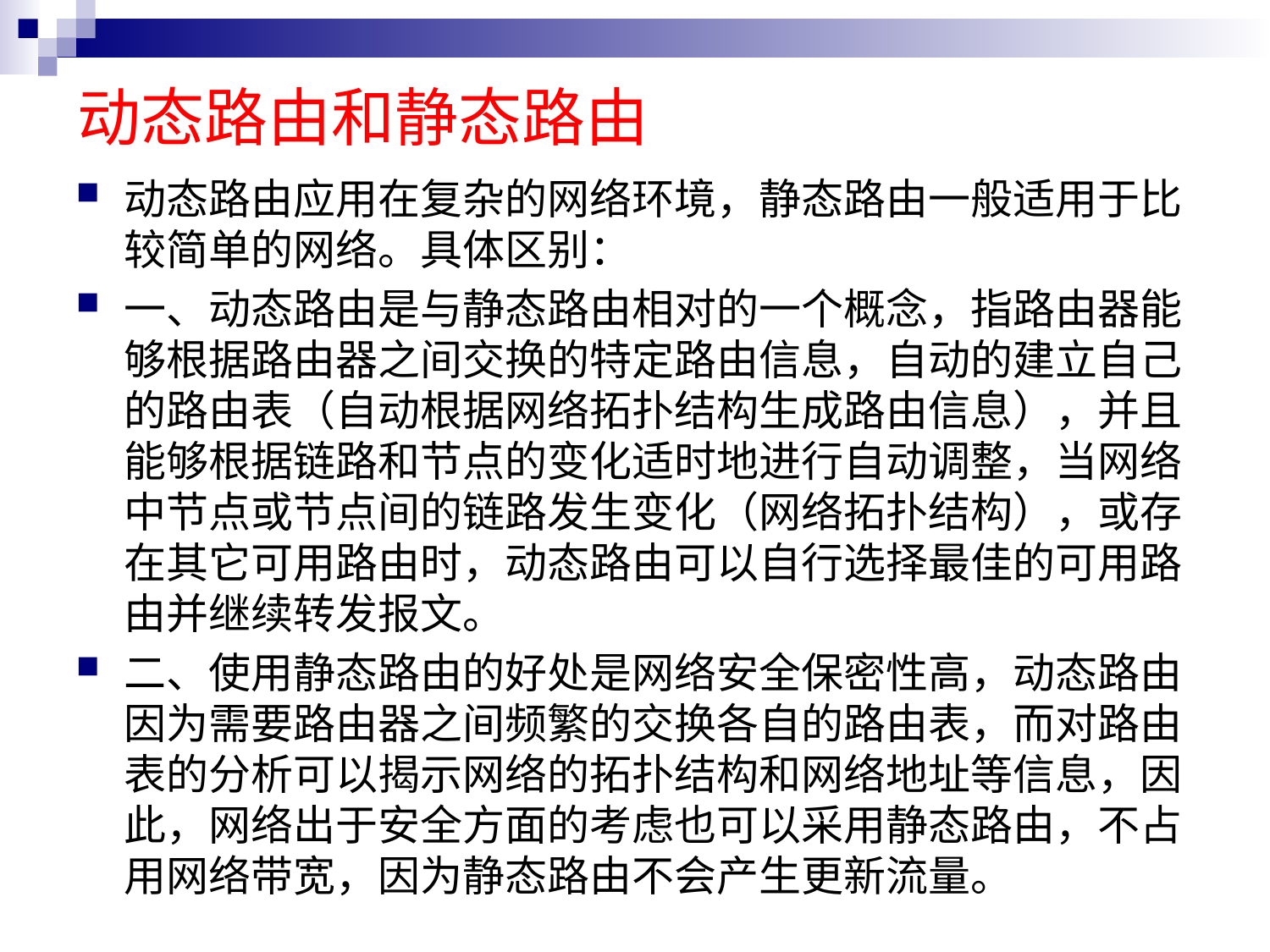

# 动态路由和静态路由
动态路由应用在复杂的网络环境，静态路由一般适用于比较简单的网络。具体区别：
一、动态路由是与静态路由相对的一个概念，指路由器能够根据路由器之间交换的特定路由信息，自动的建立自己的路由表（自动根据网络拓扑结构生成路由信息），并且能够根据链路和节点的变化适时地进行自动调整，当网络中节点或节点间的链路发生变化（网络拓扑结构），或存在其它可用路由时，动态路由可以自行选择最佳的可用路由并继续转发报文。
二、使用静态路由的好处是网络安全保密性高，动态路由因为需要路由器之间频繁的交换各自的路由表，而对路由表的分析可以揭示网络的拓扑结构和网络地址等信息，因此，网络出于安全方面的考虑也可以采用静态路由，不占用网络带宽，因为静态路由不会产生更新流量。